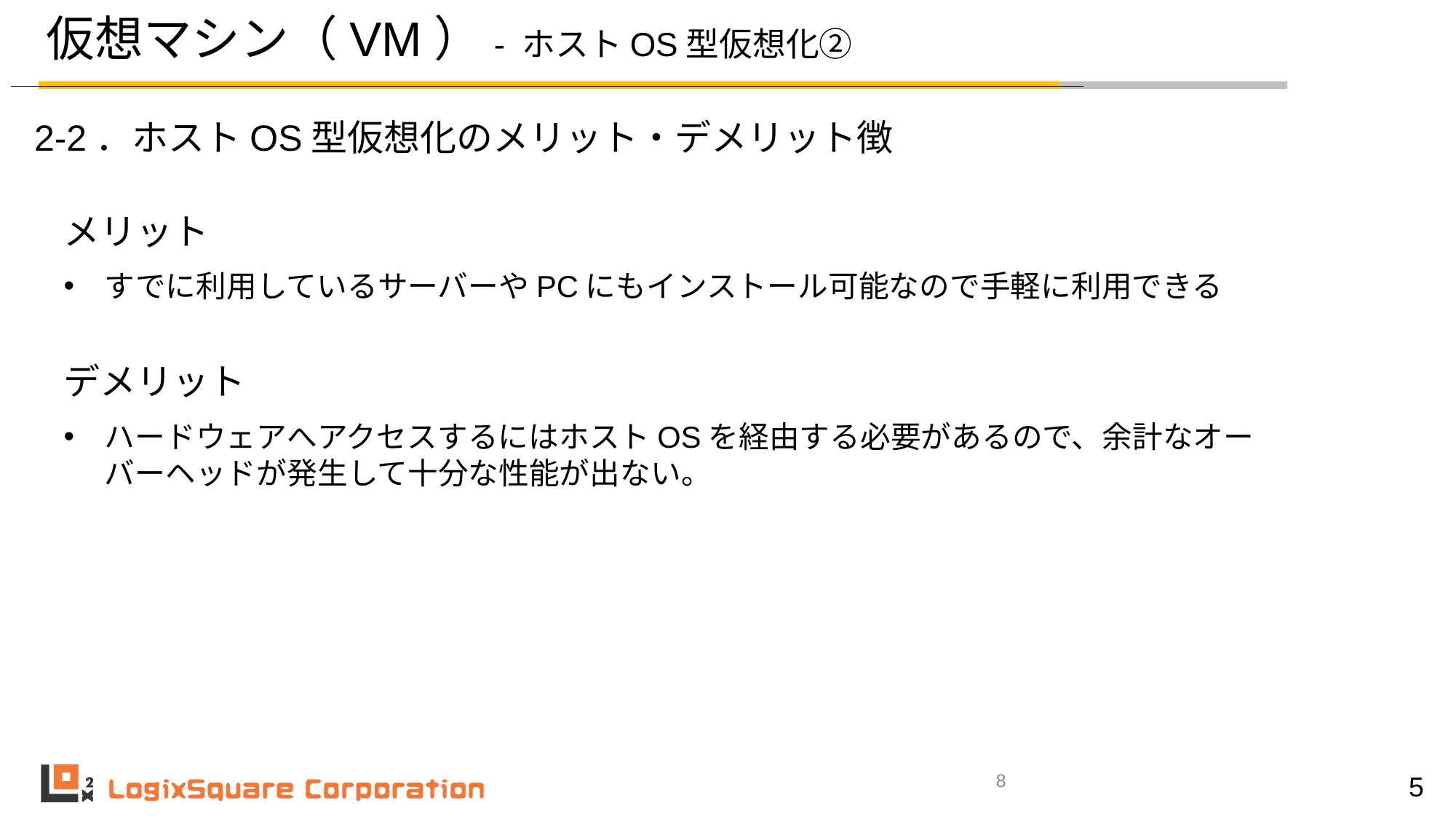

# 仮想マシン（VM）- ホストOS型仮想化②

2-2．ホストOS型仮想化のメリット・デメリット徴
メリット
すでに利用しているサーバーやPCにもインストール可能なので手軽に利用できる
デメリット
ハードウェアへアクセスするにはホストOSを経由する必要があるので、余計なオーバーヘッドが発生して十分な性能が出ない。
5
8